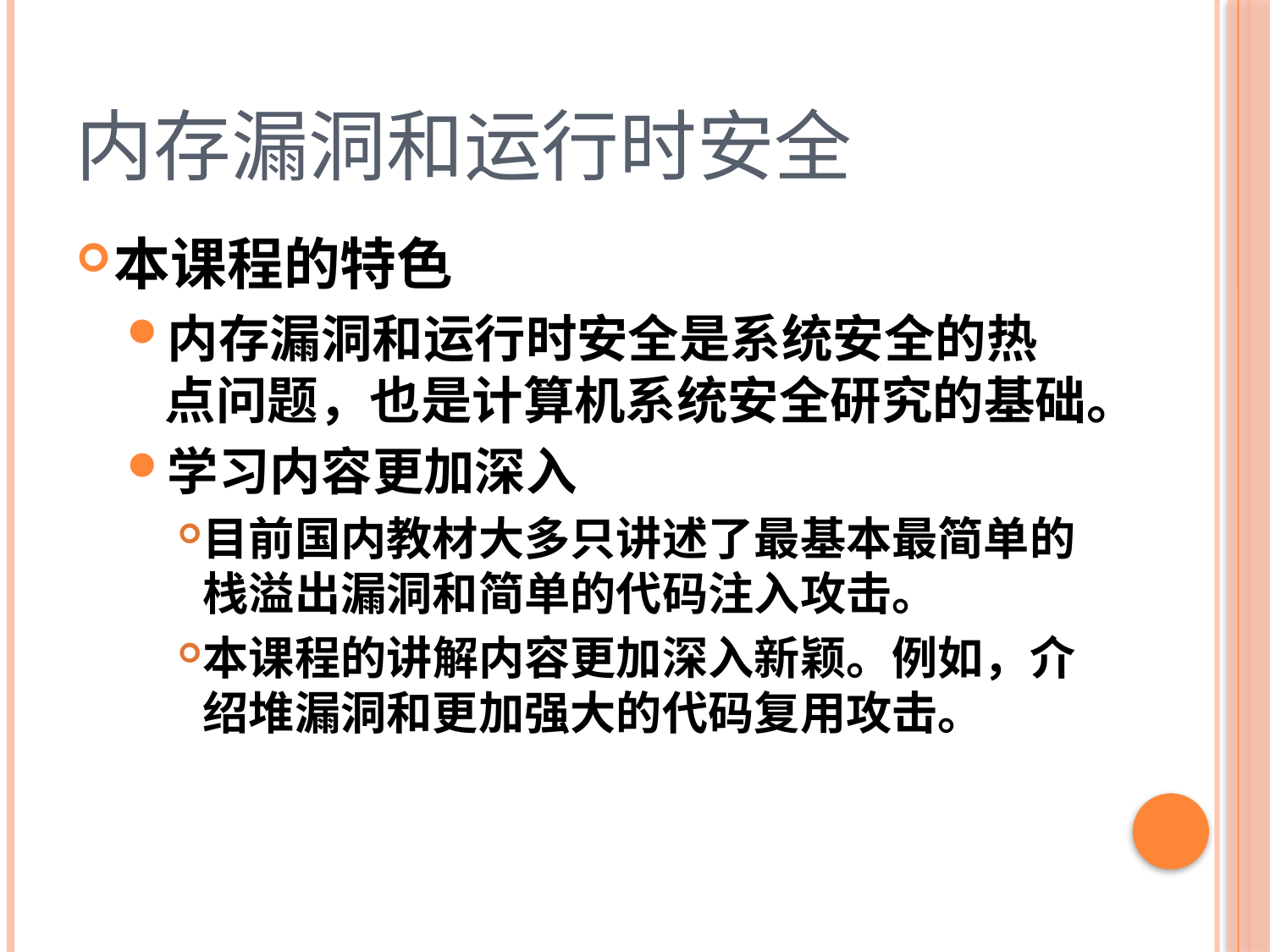

# 内存漏洞和运行时安全
本课程的特色
内存漏洞和运行时安全是系统安全的热点问题，也是计算机系统安全研究的基础。
学习内容更加深入
目前国内教材大多只讲述了最基本最简单的栈溢出漏洞和简单的代码注入攻击。
本课程的讲解内容更加深入新颖。例如，介绍堆漏洞和更加强大的代码复用攻击。